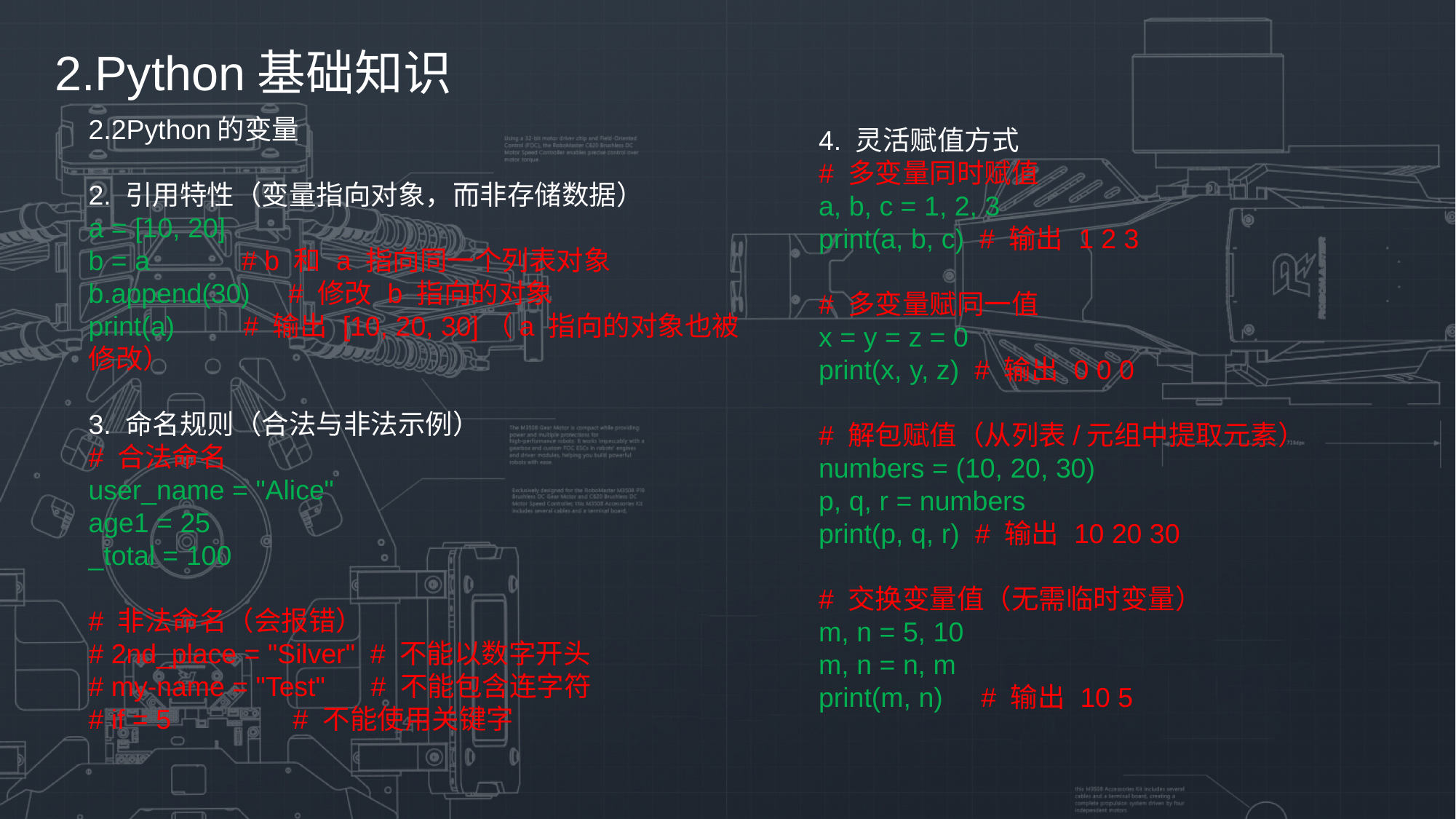

2.Python基础知识

4. 灵活赋值方式
# 多变量同时赋值
a, b, c = 1, 2, 3
print(a, b, c)  # 输出 1 2 3

# 多变量赋同一值
x = y = z = 0
print(x, y, z)  # 输出 0 0 0

# 解包赋值（从列表/元组中提取元素）
numbers = (10, 20, 30)
p, q, r = numbers
print(p, q, r)  # 输出 10 20 30

# 交换变量值（无需临时变量）
m, n = 5, 10
m, n = n, m
print(m, n)     # 输出 10 5

2.2Python的变量

2. 引用特性（变量指向对象，而非存储数据）
a = [10, 20]
b = a            # b 和 a 指向同一个列表对象
b.append(30)     # 修改 b 指向的对象
print(a)         # 输出 [10, 20, 30]（a 指向的对象也被修改）

3. 命名规则（合法与非法示例）
# 合法命名
user_name = "Alice"
age1 = 25
_total = 100

# 非法命名（会报错）
# 2nd_place = "Silver"  # 不能以数字开头
# my-name = "Test"      # 不能包含连字符
# if = 5                # 不能使用关键字